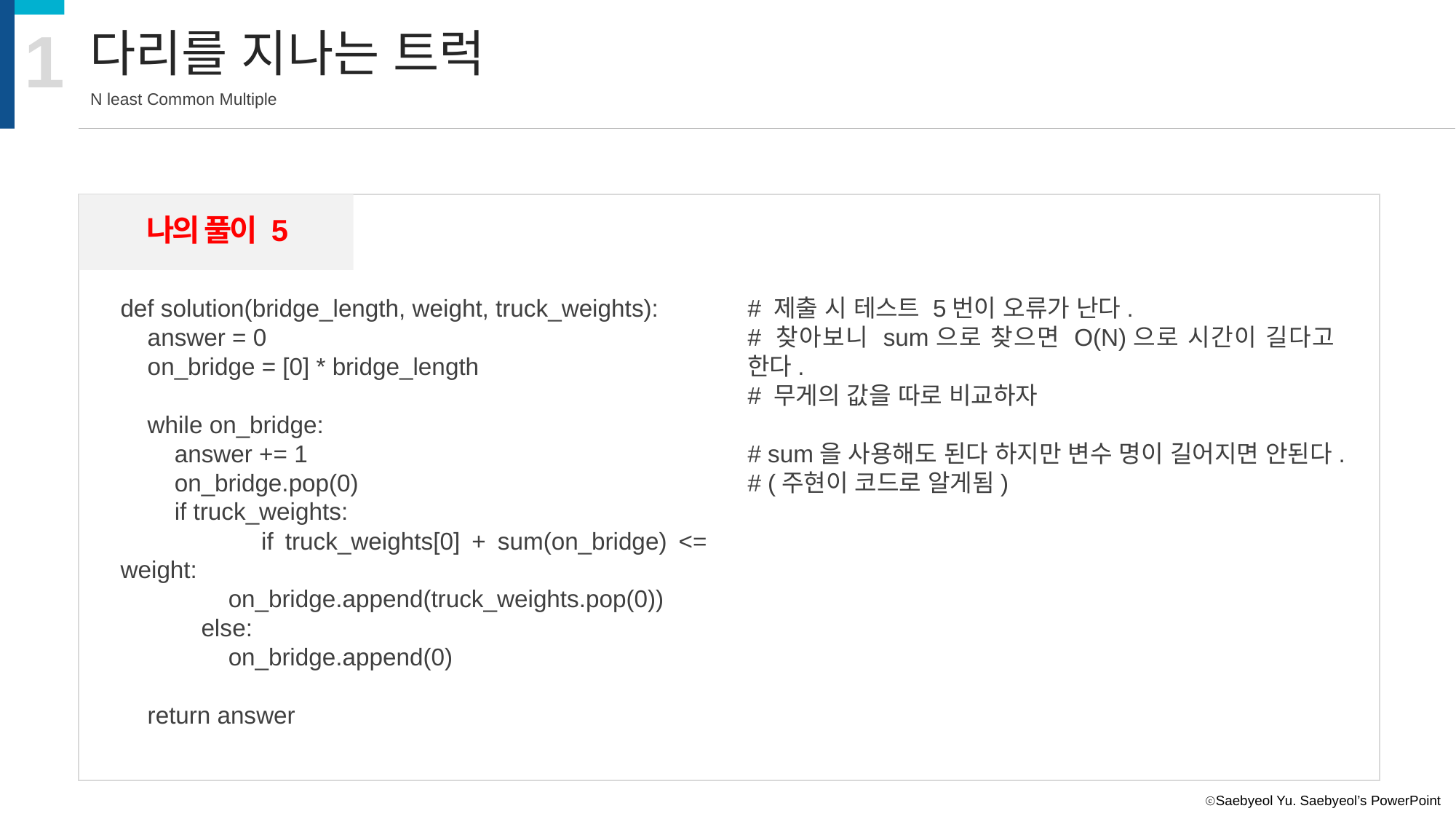

1
다리를 지나는 트럭
N least Common Multiple

나의 풀이 5
def solution(bridge_length, weight, truck_weights):
    answer = 0
    on_bridge = [0] * bridge_length

    while on_bridge:
        answer += 1
        on_bridge.pop(0)
        if truck_weights:
            if truck_weights[0] + sum(on_bridge) <= weight:
                on_bridge.append(truck_weights.pop(0))
            else:
                on_bridge.append(0)

    return answer
# 제출 시 테스트 5번이 오류가 난다.
# 찾아보니 sum으로 찾으면 O(N)으로 시간이 길다고 한다.
# 무게의 값을 따로 비교하자

# sum을 사용해도 된다 하지만 변수 명이 길어지면 안된다.
# (주현이 코드로 알게됨)